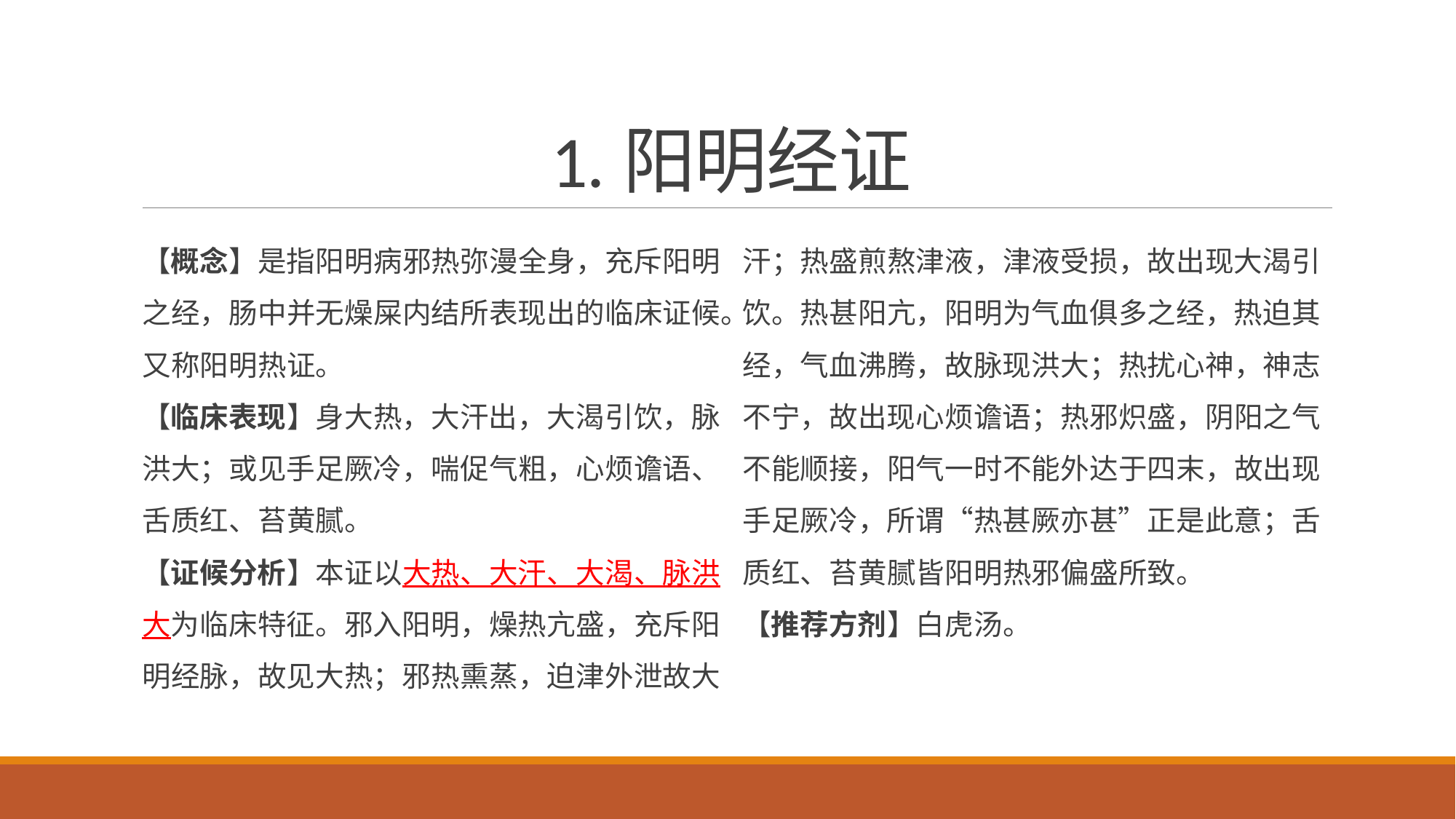

# 1.阳明经证
【概念】是指阳明病邪热弥漫全身，充斥阳明之经，肠中并无燥屎内结所表现出的临床证候。又称阳明热证。
【临床表现】身大热，大汗出，大渴引饮，脉洪大；或见手足厥冷，喘促气粗，心烦谵语、舌质红、苔黄腻。
【证候分析】本证以大热、大汗、大渴、脉洪大为临床特征。邪入阳明，燥热亢盛，充斥阳明经脉，故见大热；邪热熏蒸，迫津外泄故大汗；热盛煎熬津液，津液受损，故出现大渴引饮。热甚阳亢，阳明为气血俱多之经，热迫其经，气血沸腾，故脉现洪大；热扰心神，神志不宁，故出现心烦谵语；热邪炽盛，阴阳之气不能顺接，阳气一时不能外达于四末，故出现手足厥冷，所谓“热甚厥亦甚”正是此意；舌质红、苔黄腻皆阳明热邪偏盛所致。
【推荐方剂】白虎汤。